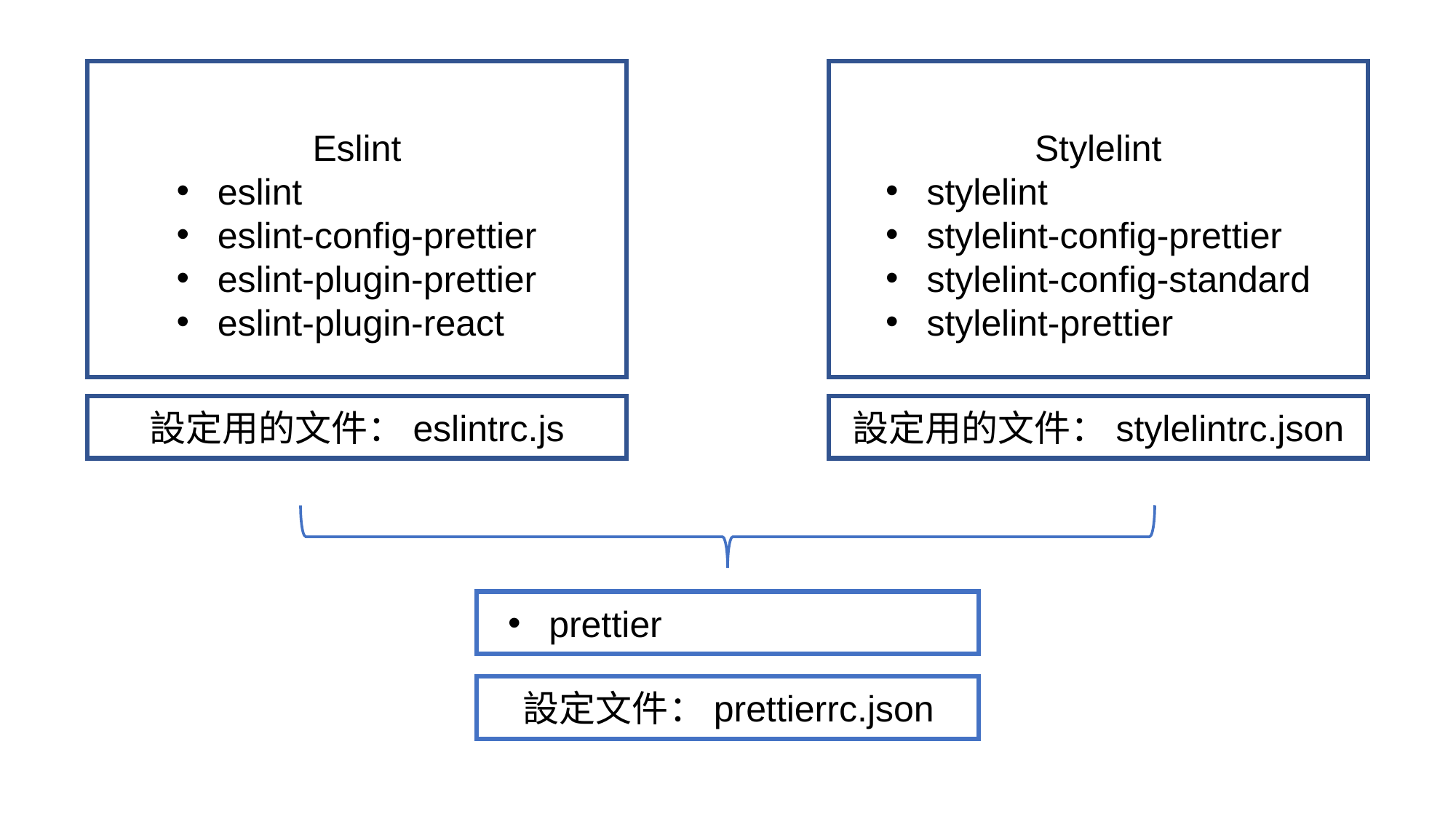

Eslint
eslint
eslint-config-prettier
eslint-plugin-prettier
eslint-plugin-react

Stylelint
stylelint
stylelint-config-prettier
stylelint-config-standard
stylelint-prettier

設定用的文件：eslintrc.js
設定用的文件：stylelintrc.json

prettier

設定文件：prettierrc.json